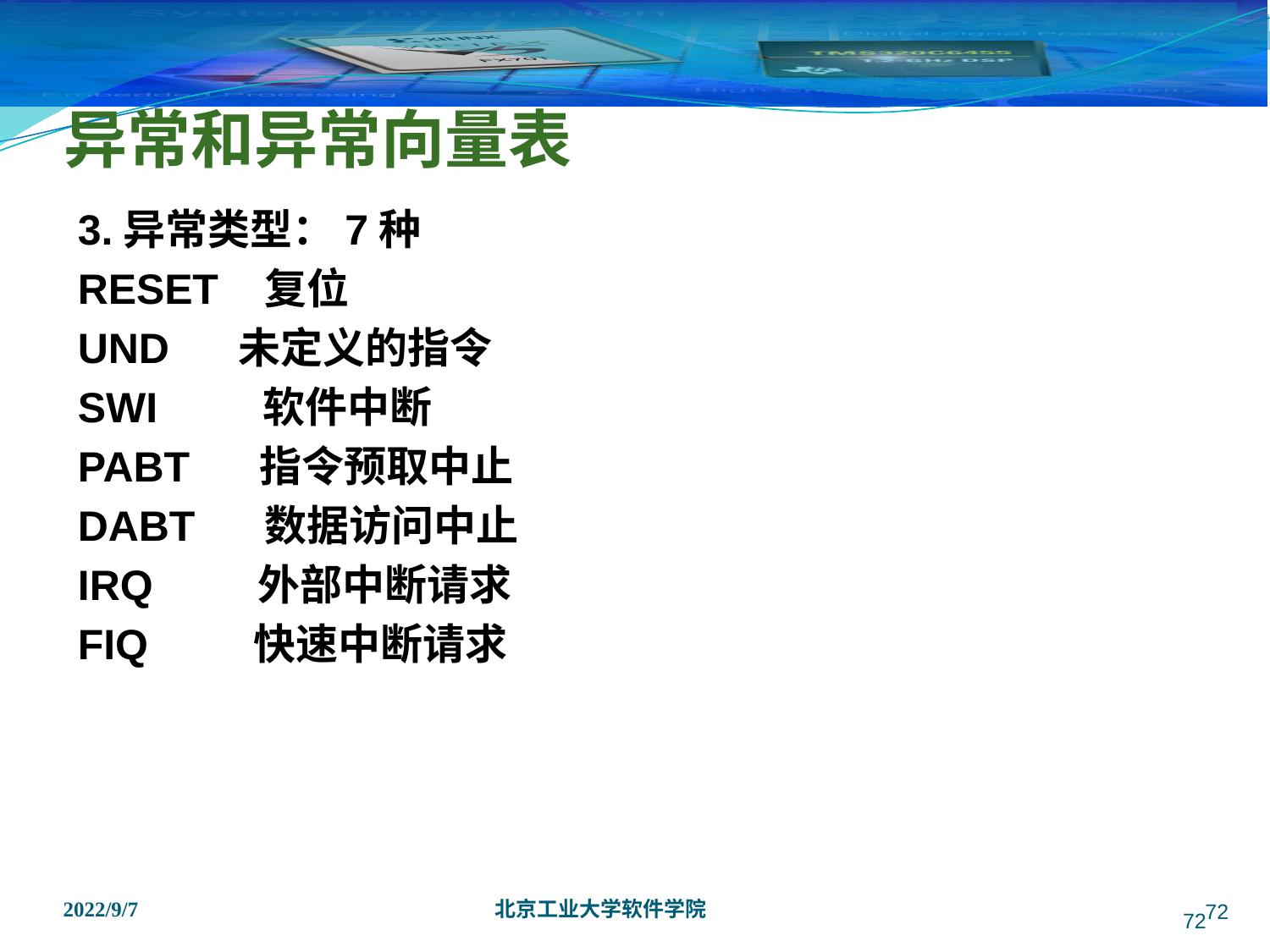

# 异常和异常向量表
3.异常类型：7种
RESET   复位
UND     未定义的指令
SWI        软件中断
PABT     指令预取中止
DABT     数据访问中止
IRQ        外部中断请求
FIQ        快速中断请求

72